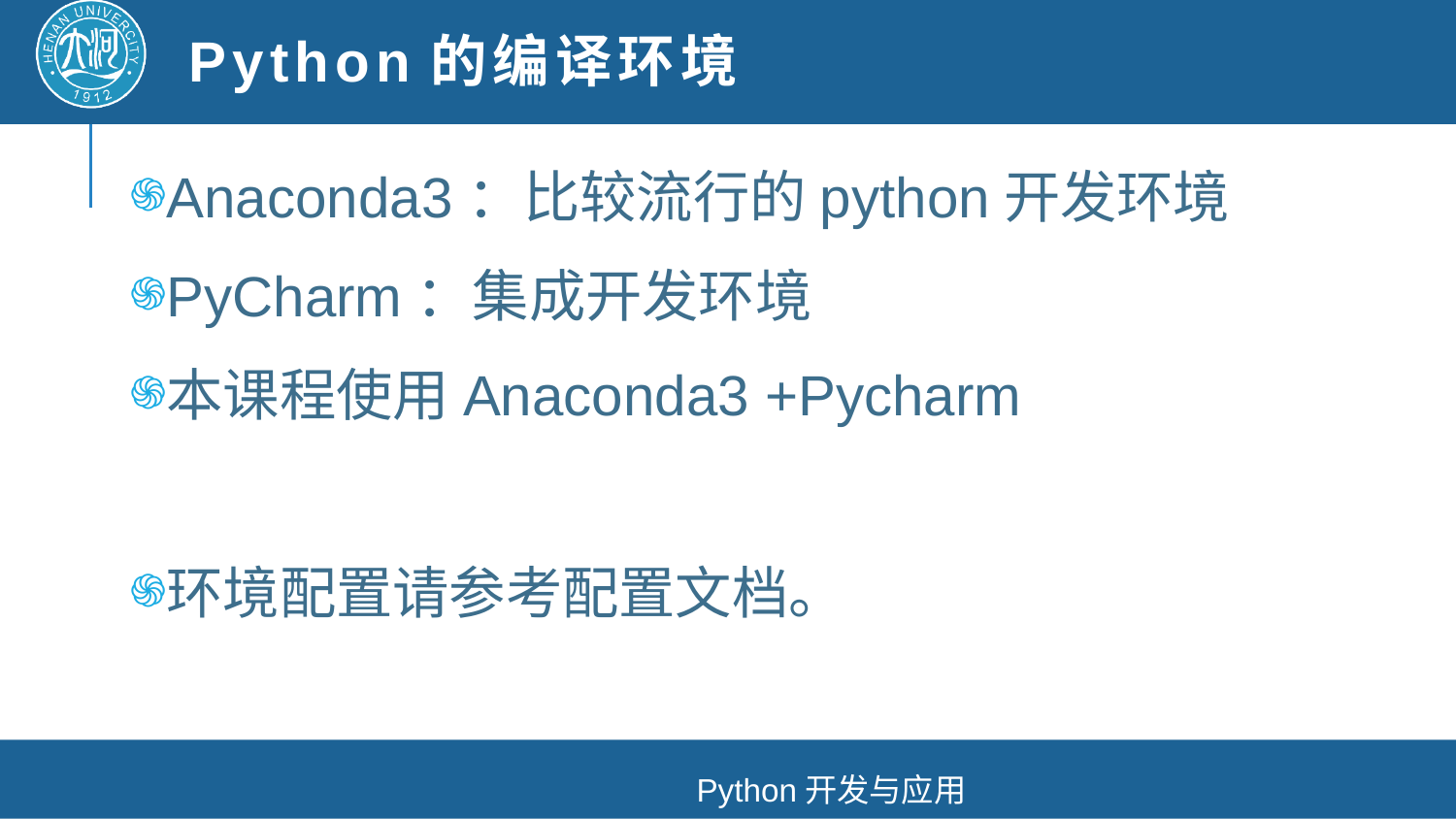

# Python的编译环境
Anaconda3：比较流行的python开发环境
PyCharm：集成开发环境
本课程使用Anaconda3 +Pycharm

环境配置请参考配置文档。

Python开发与应用
32